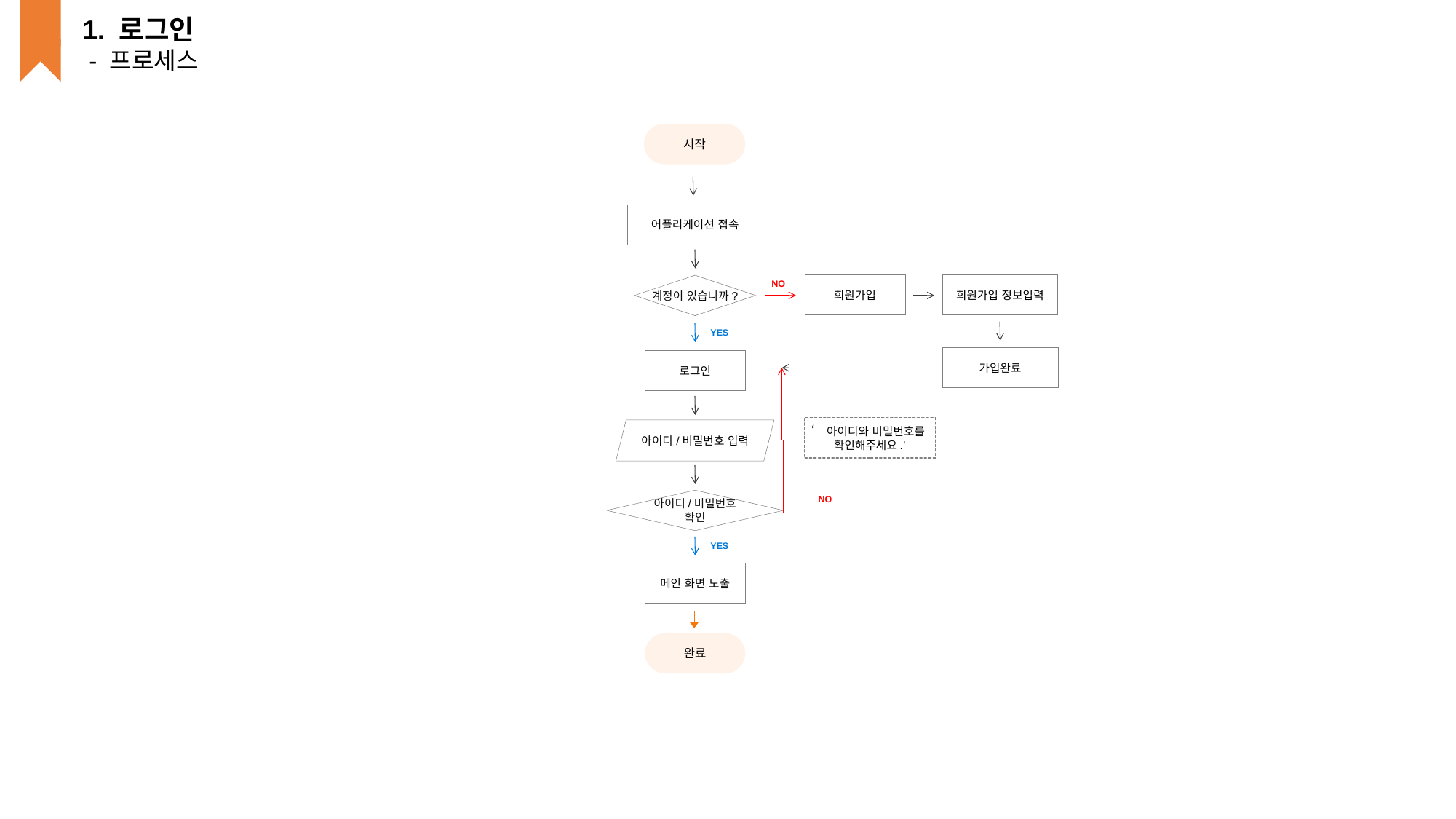

1. 로그인
 - 프로세스

시작
어플리케이션 접속
NO
회원가입
회원가입 정보입력
계정이 있습니까?
YES
가입완료
로그인
‘아이디와 비밀번호를
확인해주세요.’
아이디/비밀번호 입력
NO
아이디/비밀번호
확인
YES
메인 화면 노출
완료